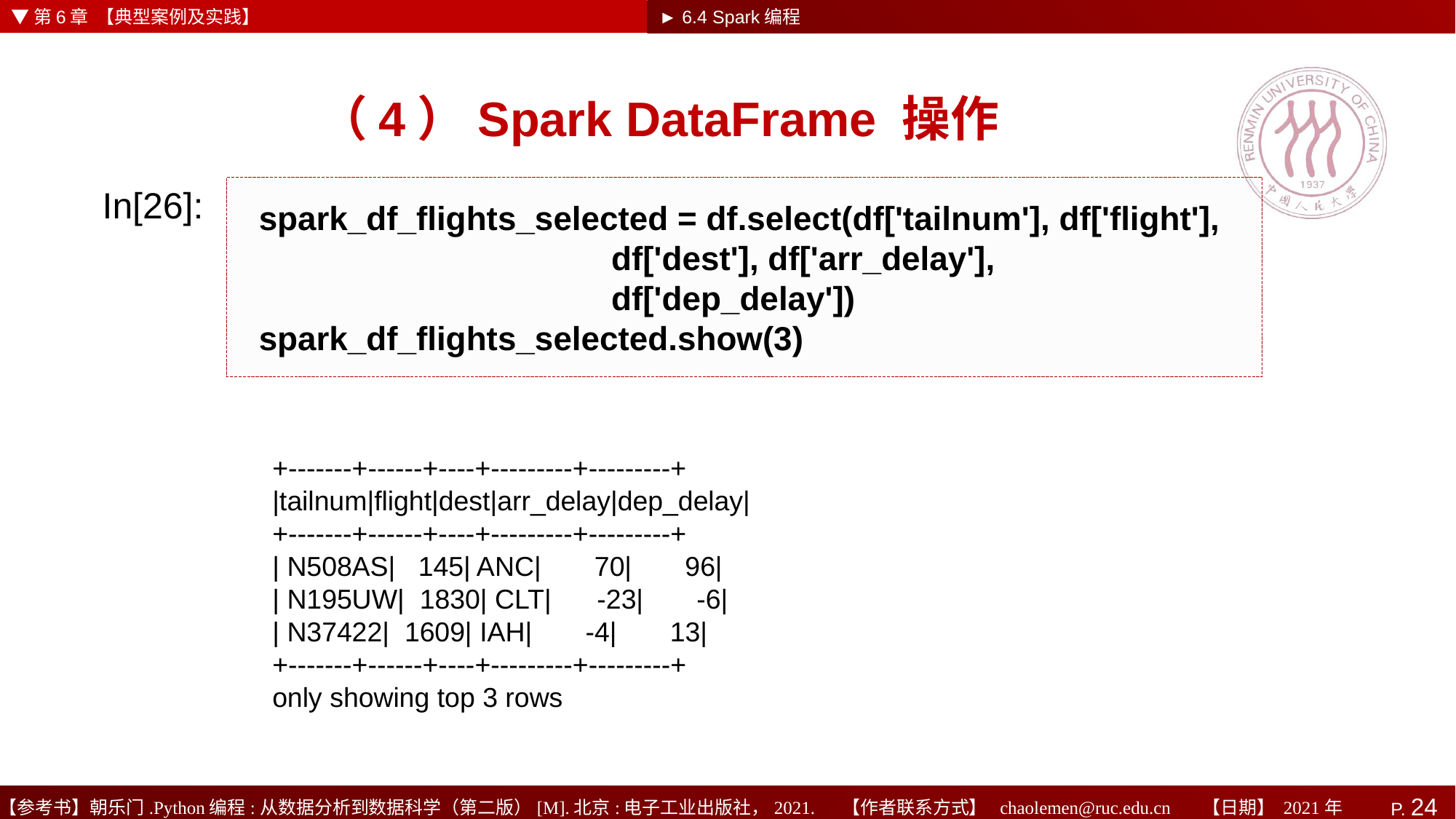

▼第6章  【典型案例及实践】
► 6.4 Spark编程
# （4）Spark DataFrame 操作
In[26]:
spark_df_flights_selected = df.select(df['tailnum'], df['flight'],
                                      df['dest'], df['arr_delay'],
                                      df['dep_delay'])
spark_df_flights_selected.show(3)
+-------+------+----+---------+---------+
|tailnum|flight|dest|arr_delay|dep_delay|
+-------+------+----+---------+---------+
| N508AS|   145| ANC|       70|       96|
| N195UW|  1830| CLT|      -23|       -6|
| N37422|  1609| IAH|       -4|       13|
+-------+------+----+---------+---------+
only showing top 3 rows